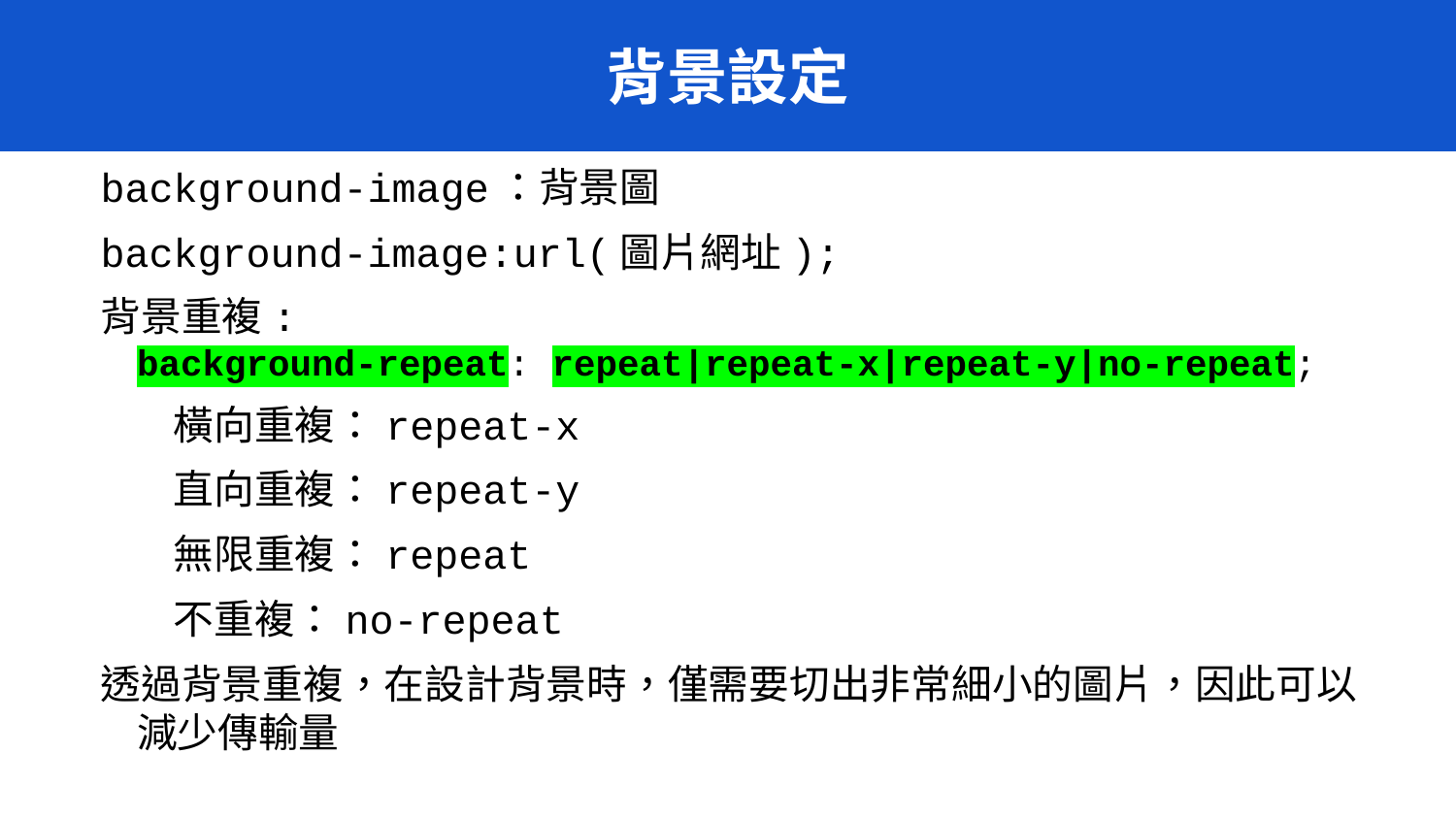

# 背景設定
background-image：背景圖
background-image:url(圖片網址);
背景重複:
background-repeat: repeat|repeat-x|repeat-y|no-repeat;
橫向重複：repeat-x
直向重複：repeat-y
無限重複：repeat
不重複：no-repeat
透過背景重複，在設計背景時，僅需要切出非常細小的圖片，因此可以減少傳輸量